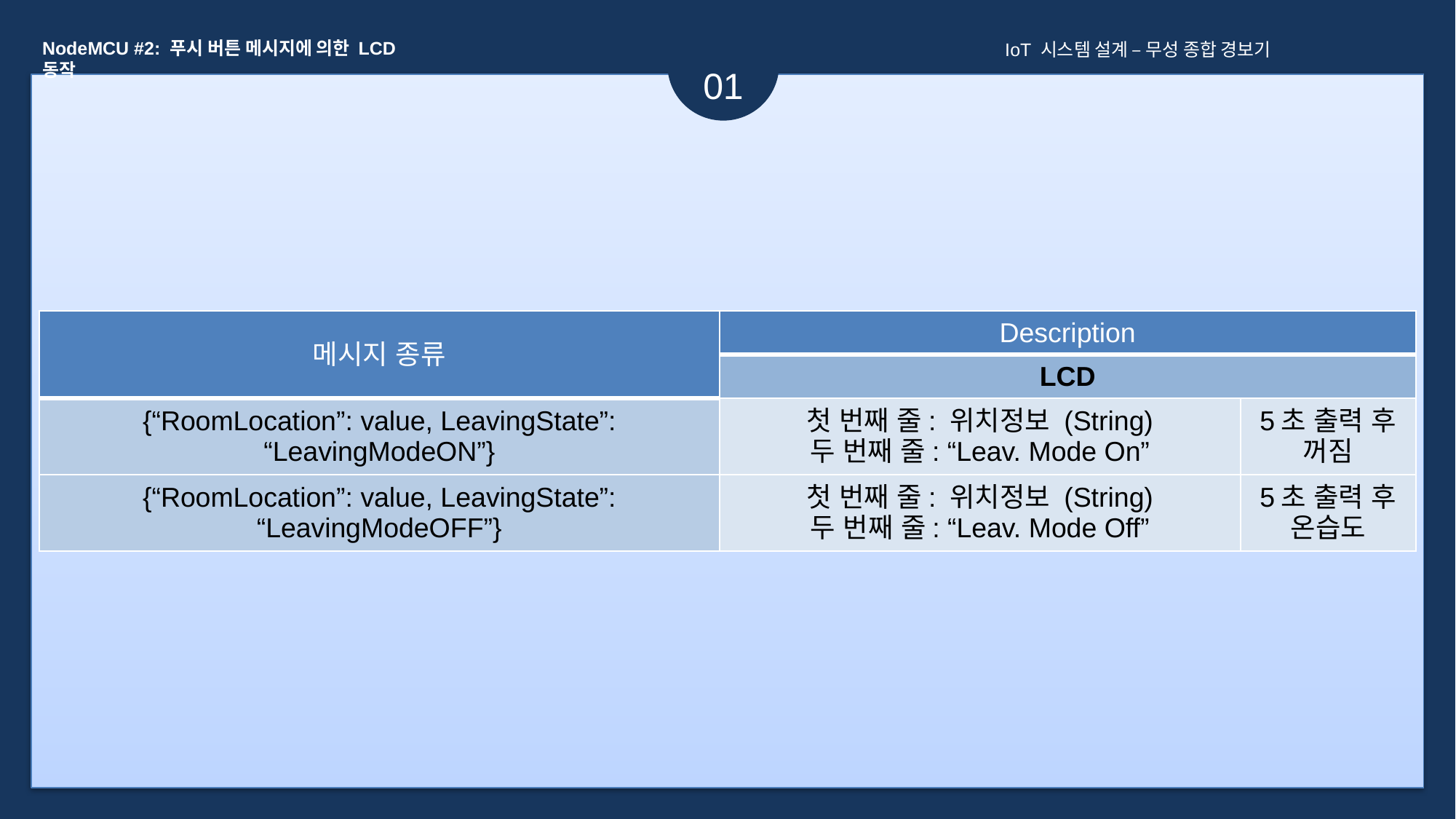

NodeMCU #2: 푸시 버튼 메시지에 의한 LCD 동작
IoT 시스템 설계 – 무성 종합 경보기
01

| 메시지 종류 | Description |  |
| --- | --- | --- |
|  | LCD |  |
| {“RoomLocation”: value, LeavingState”: “LeavingModeON”} | 첫 번째 줄: 위치정보 (String) 두 번째 줄: “Leav. Mode On” | 5초 출력 후 꺼짐 |
| {“RoomLocation”: value, LeavingState”: “LeavingModeOFF”} | 첫 번째 줄: 위치정보 (String) 두 번째 줄: “Leav. Mode Off” | 5초 출력 후 온습도 |